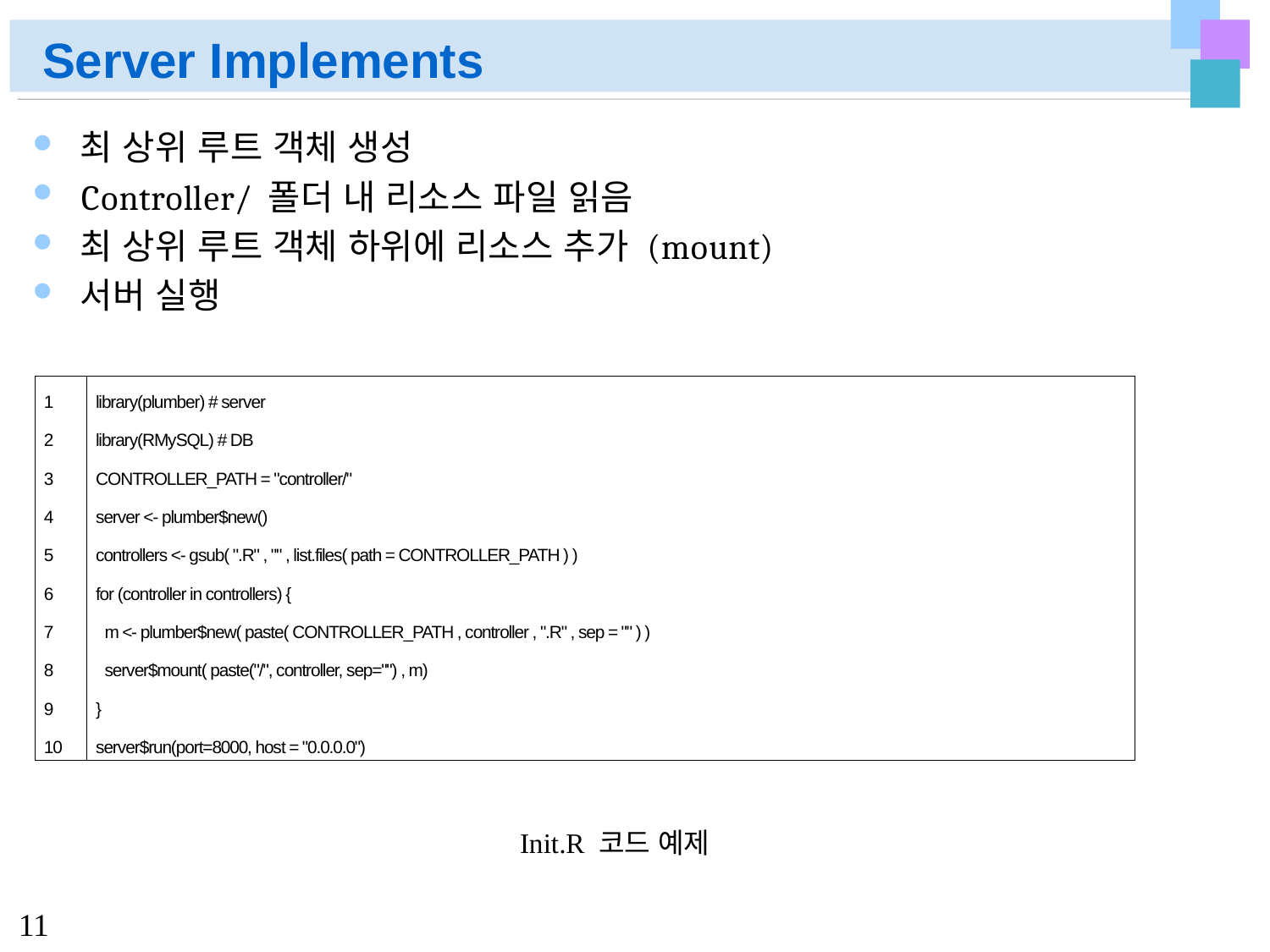

# Server Implements
최 상위 루트 객체 생성
Controller/ 폴더 내 리소스 파일 읽음
최 상위 루트 객체 하위에 리소스 추가 (mount)
서버 실행

| 1 | library(plumber) # server |
| --- | --- |
| 2 | library(RMySQL) # DB |
| 3 | CONTROLLER\_PATH = "controller/" |
| 4 | server <- plumber$new() |
| 5 | controllers <- gsub( ".R" , "" , list.files( path = CONTROLLER\_PATH ) ) |
| 6 | for (controller in controllers) { |
| 7 | m <- plumber$new( paste( CONTROLLER\_PATH , controller , ".R" , sep = "" ) ) |
| 8 | server$mount( paste("/", controller, sep="") , m) |
| 9 | } |
| 10 | server$run(port=8000, host = "0.0.0.0") |
Init.R 코드 예제